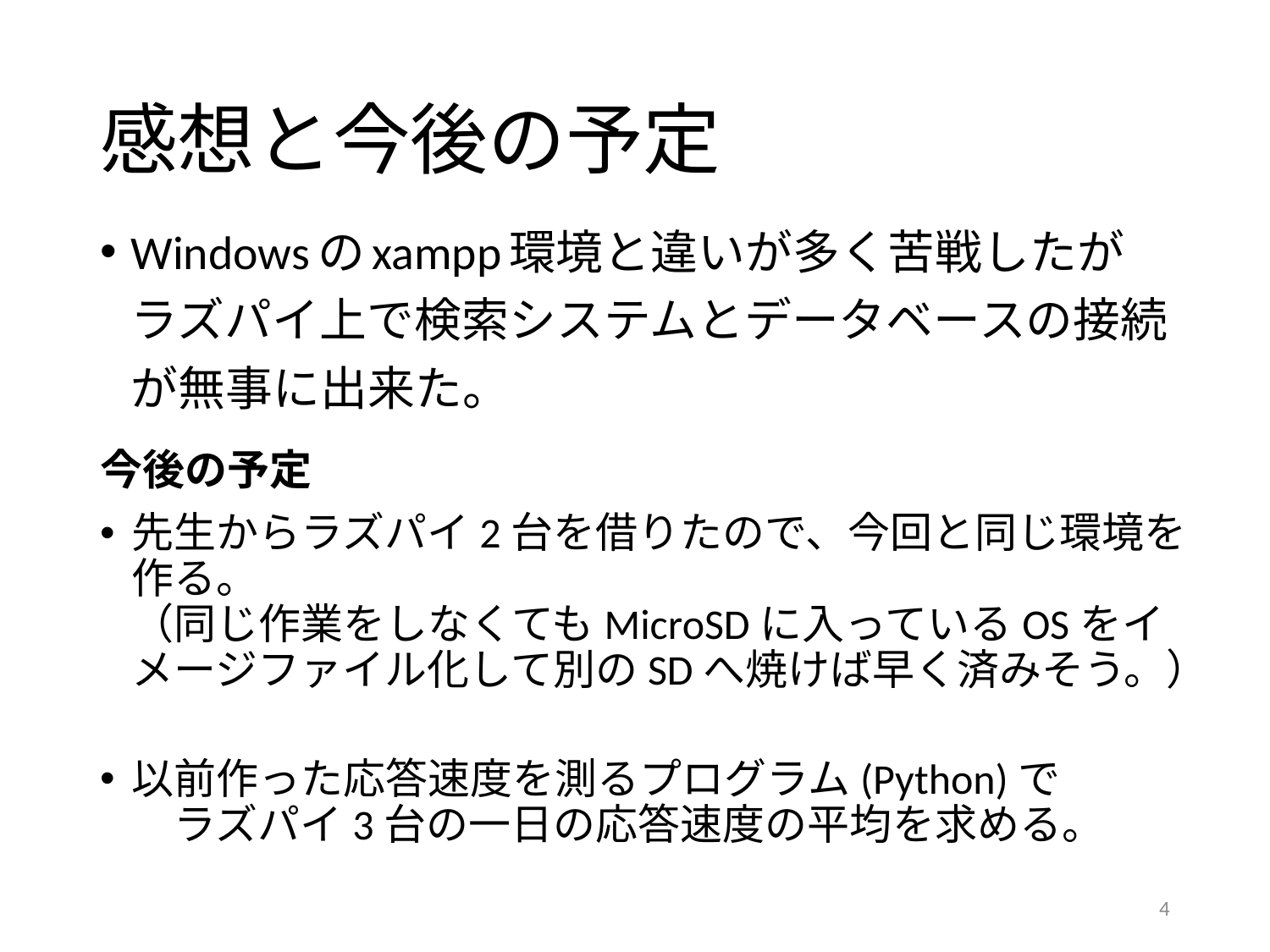

# 感想と今後の予定

Windowsのxampp環境と違いが多く苦戦したがラズパイ上で検索システムとデータベースの接続が無事に出来た。
今後の予定
先生からラズパイ2台を借りたので、今回と同じ環境を作る。
（同じ作業をしなくてもMicroSDに入っているOSをイメージファイル化して別のSDへ焼けば早く済みそう。）
以前作った応答速度を測るプログラム(Python)で
　ラズパイ3台の一日の応答速度の平均を求める。
4